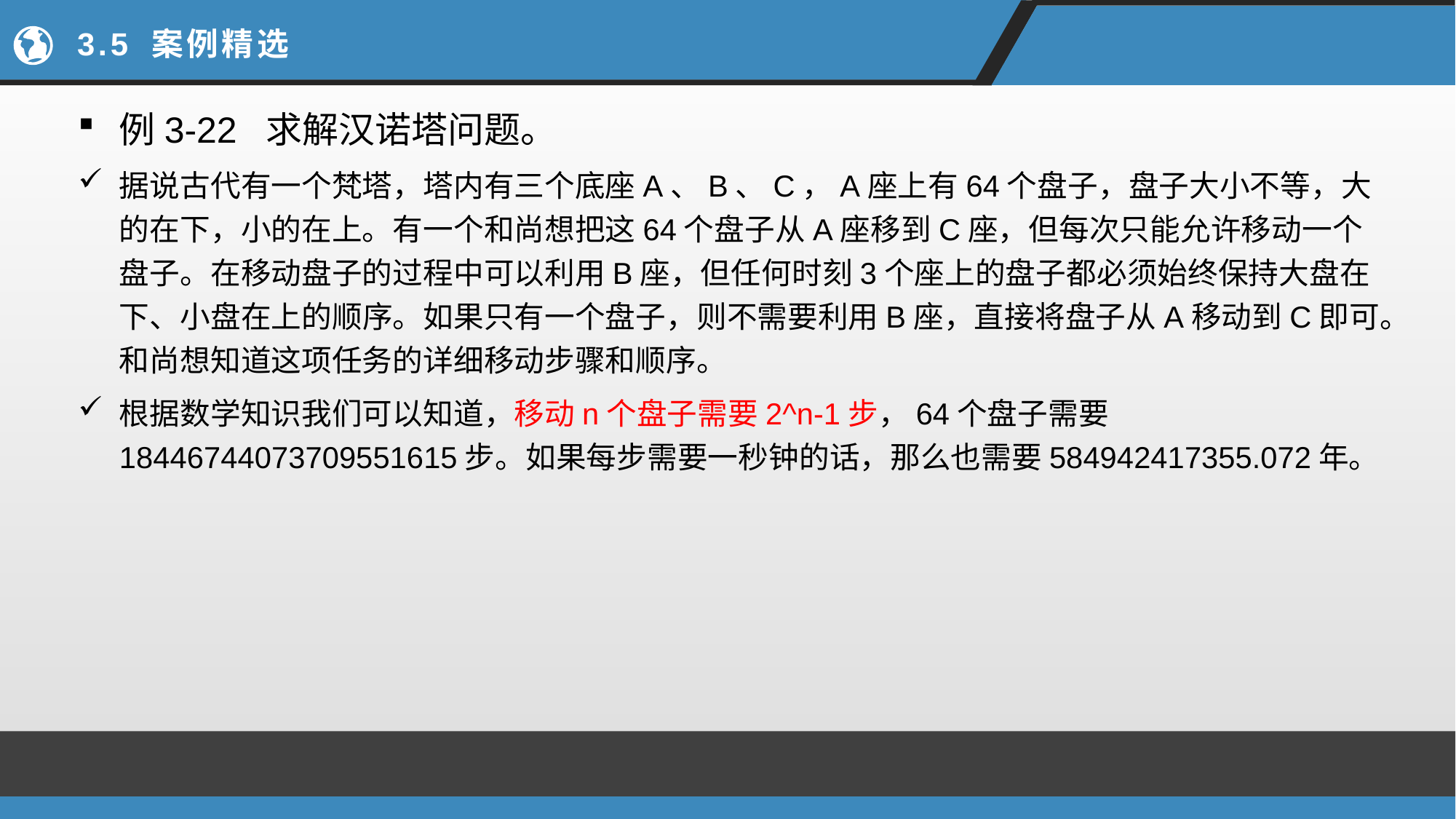

# 3.5 案例精选

例3-22  求解汉诺塔问题。
据说古代有一个梵塔，塔内有三个底座A、B、C，A座上有64个盘子，盘子大小不等，大的在下，小的在上。有一个和尚想把这64个盘子从A座移到C座，但每次只能允许移动一个盘子。在移动盘子的过程中可以利用B座，但任何时刻3个座上的盘子都必须始终保持大盘在下、小盘在上的顺序。如果只有一个盘子，则不需要利用B座，直接将盘子从A移动到C即可。和尚想知道这项任务的详细移动步骤和顺序。
根据数学知识我们可以知道，移动n个盘子需要2^n-1步，64个盘子需要18446744073709551615步。如果每步需要一秒钟的话，那么也需要584942417355.072年。